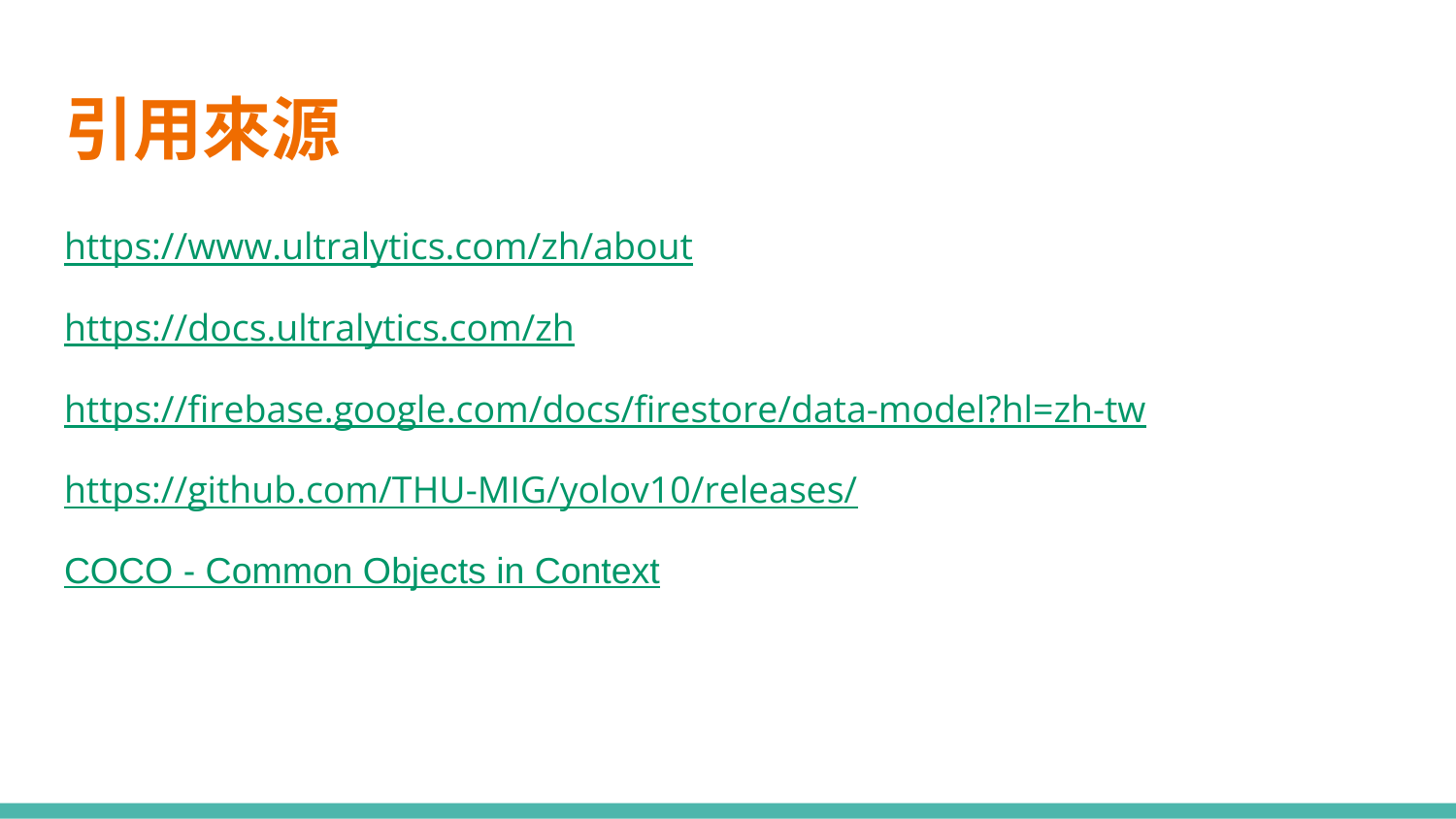

# 引用來源
https://www.ultralytics.com/zh/about
https://docs.ultralytics.com/zh
https://firebase.google.com/docs/firestore/data-model?hl=zh-tw
https://github.com/THU-MIG/yolov10/releases/
COCO - Common Objects in Context